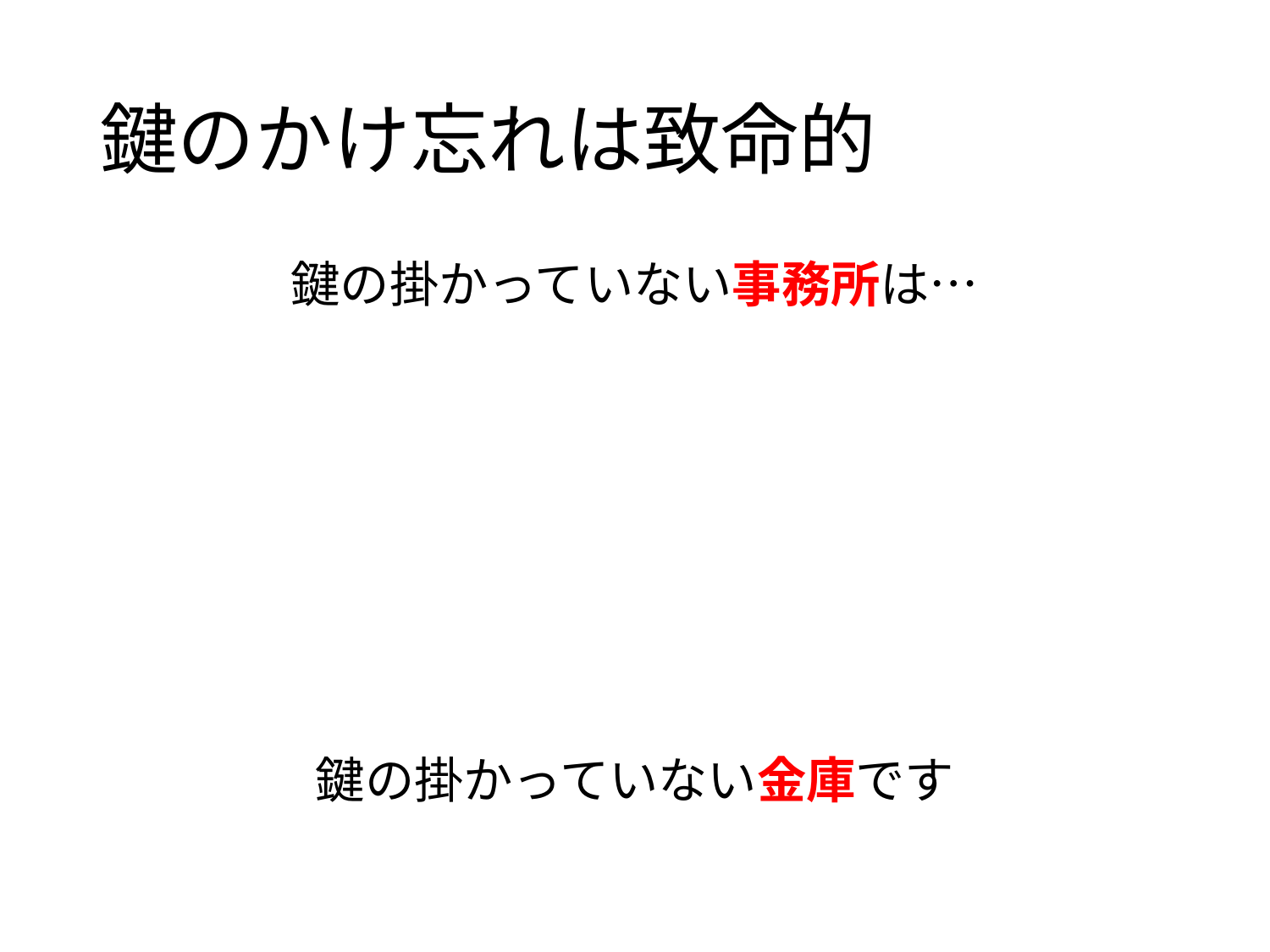

# 鍵のかけ忘れは致命的
鍵の掛かっていない事務所は…

鍵の掛かっていない金庫です